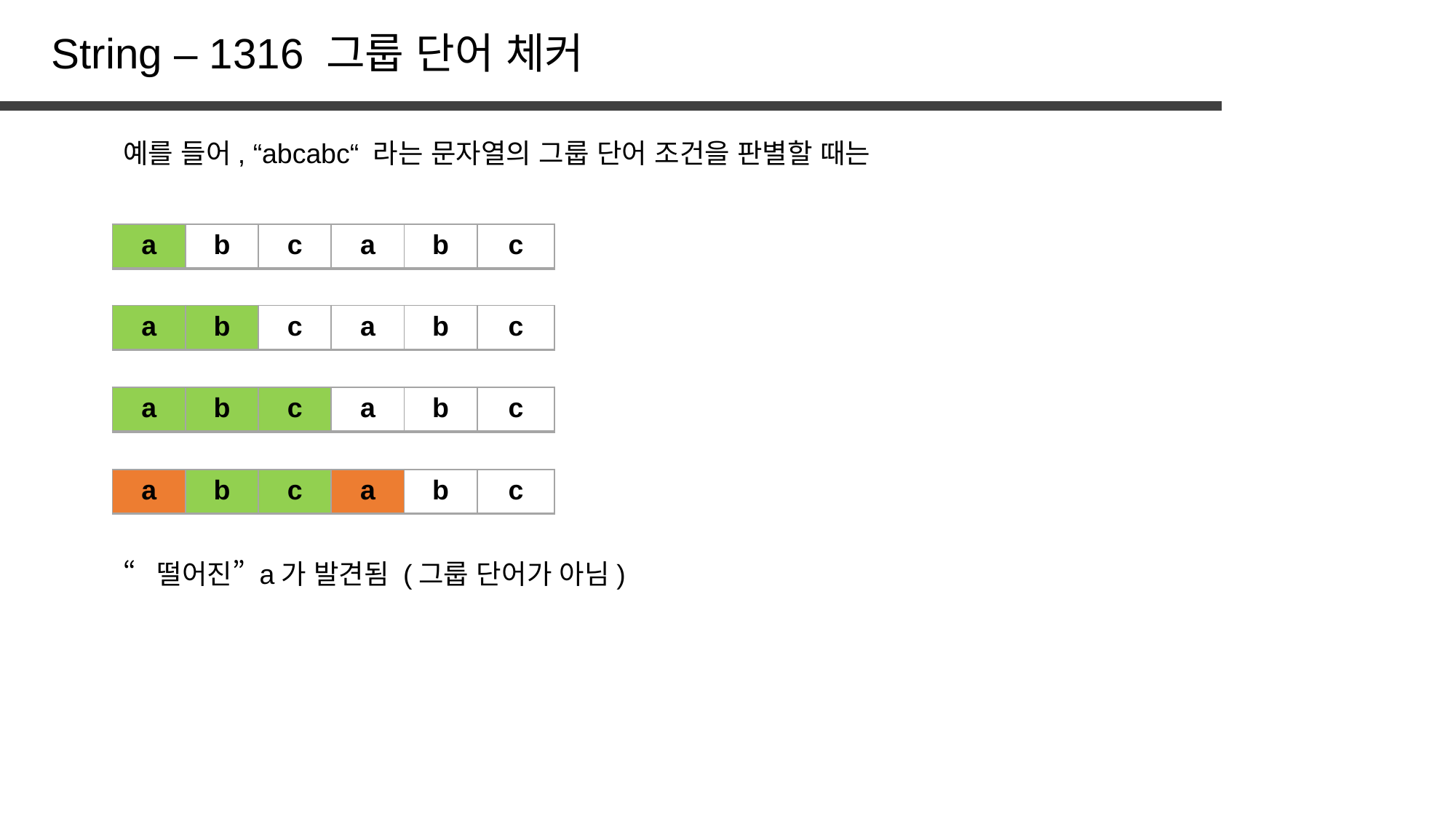

String – 1316 그룹 단어 체커
예를 들어, “abcabc“ 라는 문자열의 그룹 단어 조건을 판별할 때는
| a | b | c | a | b | c |
| --- | --- | --- | --- | --- | --- |
| a | b | c | a | b | c |
| --- | --- | --- | --- | --- | --- |
| a | b | c | a | b | c |
| --- | --- | --- | --- | --- | --- |
| a | b | c | a | b | c |
| --- | --- | --- | --- | --- | --- |
“떨어진” a가 발견됨 (그룹 단어가 아님)